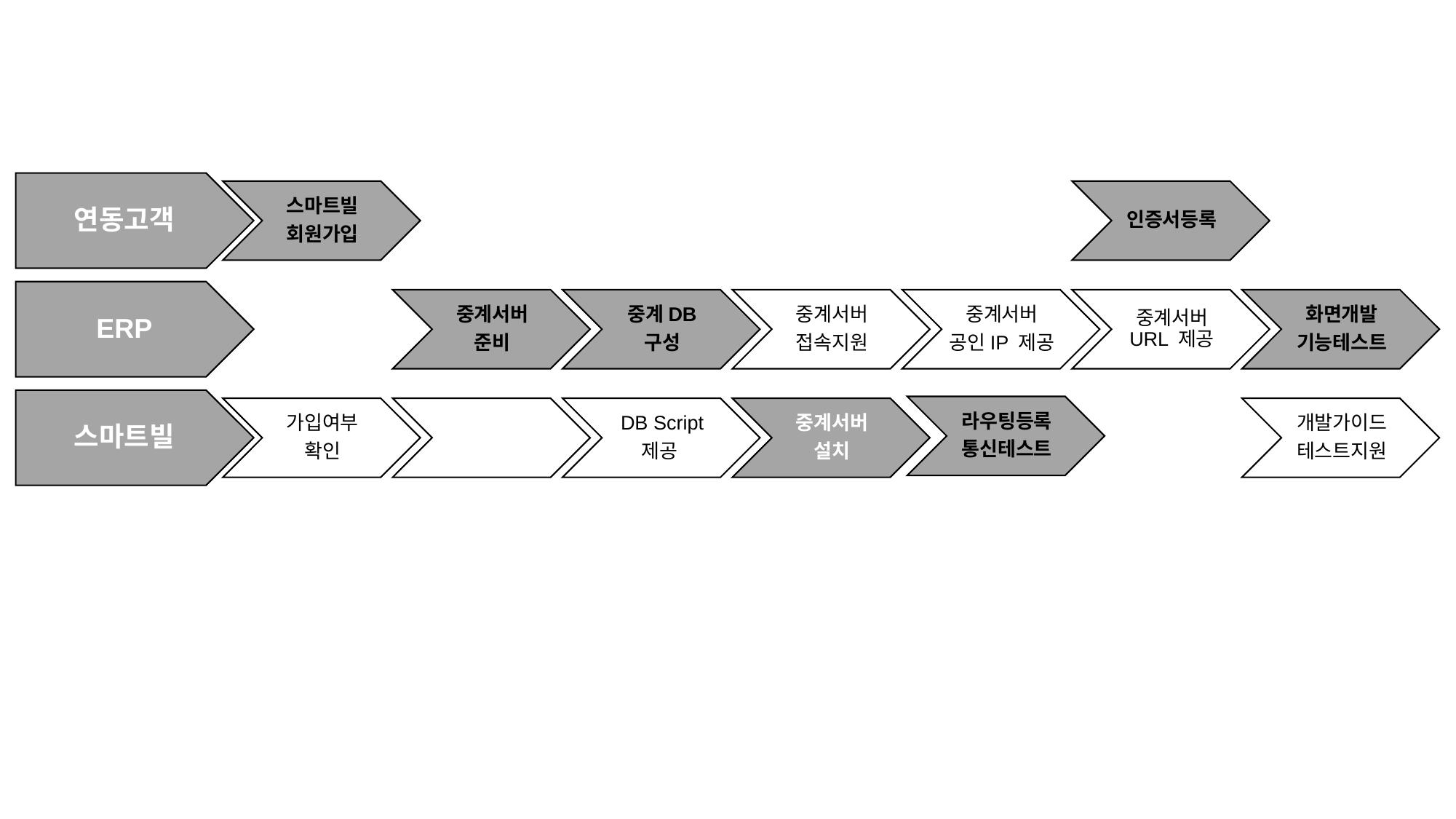

연동고객
스마트빌
회원가입

인증서등록

ERP

중계서버
준비
중계DB
구성
중계서버
접속지원
중계서버
공인IP 제공
중계서버 URL 제공
화면개발
기능테스트
스마트빌
가입여부
확인
환경요청서
제공
DB Script
제공
중계서버
설치
라우팅등록
통신테스트

개발가이드
테스트지원